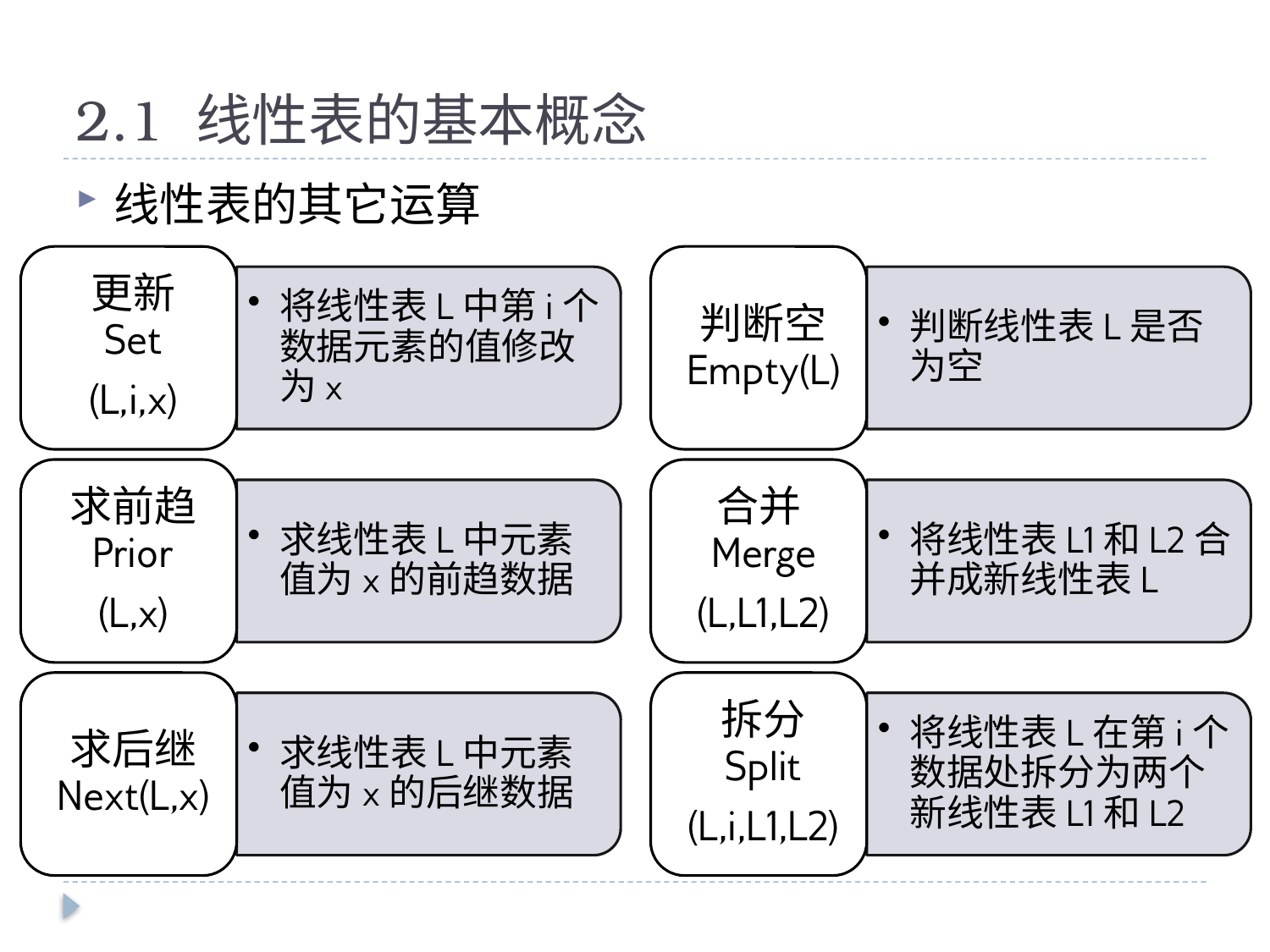

# 2.1 线性表的基本概念
线性表的其它运算
将线性表L中第i个数据元素的值修改为x
更新
Set
(L,i,x)
求线性表L中元素值为x的前趋数据
求前趋
Prior
(L,x)
求线性表L中元素值为x的后继数据
求后继
Next(L,x)
判断线性表L是否为空
判断空
Empty(L)
将线性表L1和L2合并成新线性表L
合并Merge
(L,L1,L2)
将线性表L在第i个数据处拆分为两个新线性表L1和L2
拆分
Split
(L,i,L1,L2)